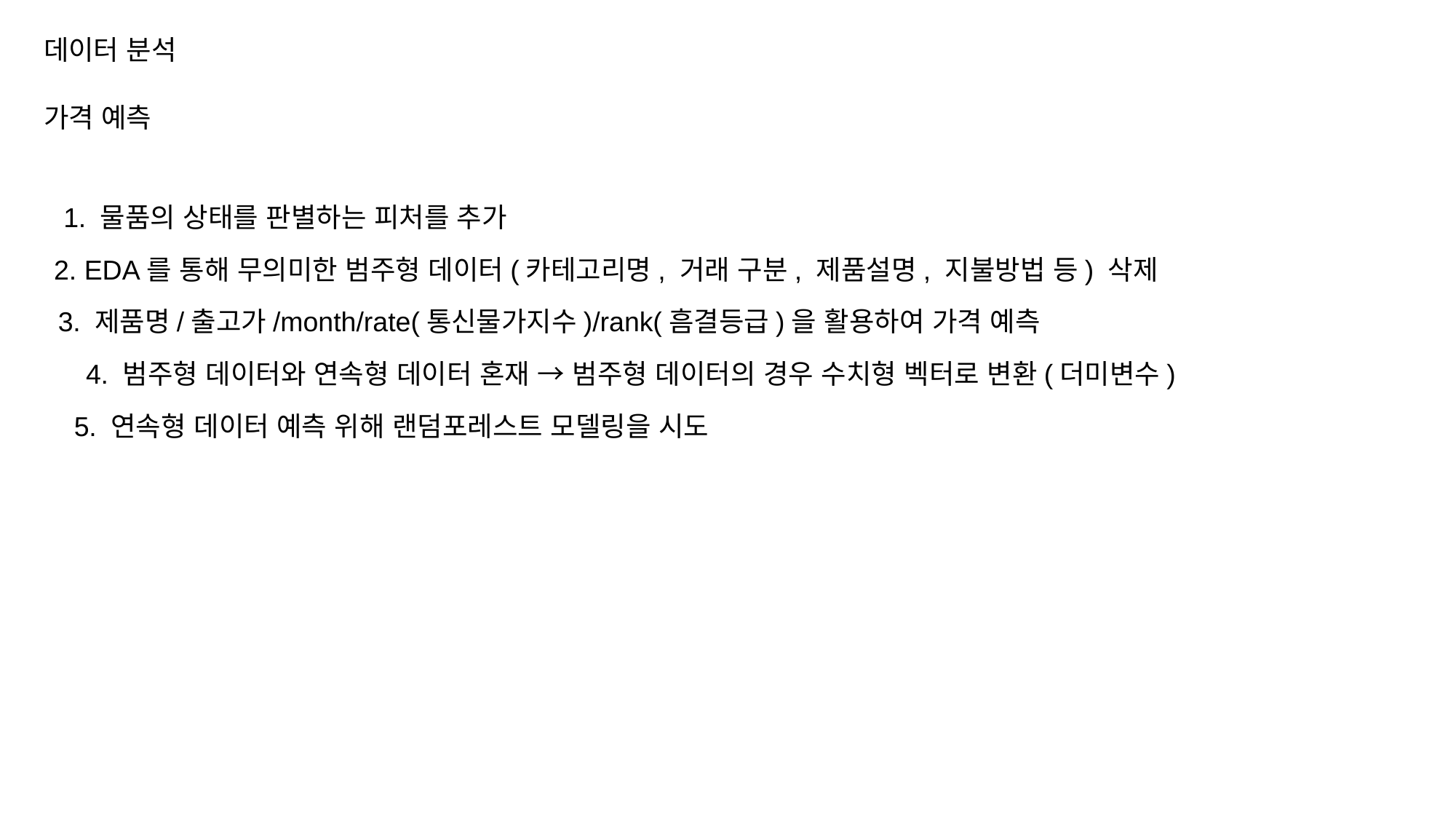

데이터 분석
가격 예측
1. 물품의 상태를 판별하는 피처를 추가
2. EDA를 통해 무의미한 범주형 데이터(카테고리명, 거래 구분, 제품설명, 지불방법 등) 삭제
3. 제품명/출고가/month/rate(통신물가지수)/rank(흠결등급)을 활용하여 가격 예측
4. 범주형 데이터와 연속형 데이터 혼재 → 범주형 데이터의 경우 수치형 벡터로 변환(더미변수)
5. 연속형 데이터 예측 위해 랜덤포레스트 모델링을 시도